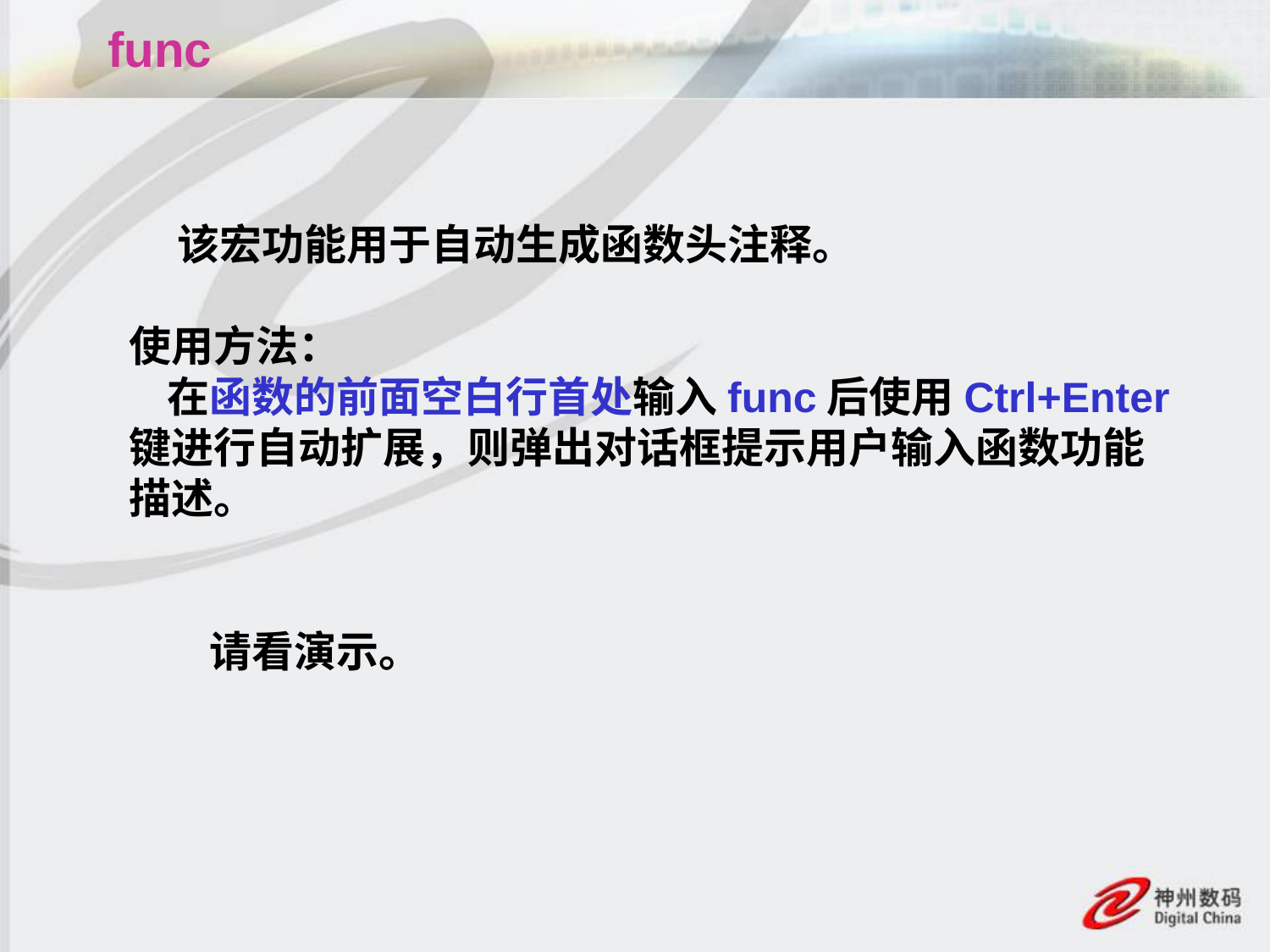

# func
    该宏功能用于自动生成函数头注释。
使用方法：
    在函数的前面空白行首处输入func后使用Ctrl+Enter键进行自动扩展，则弹出对话框提示用户输入函数功能描述。
   请看演示。